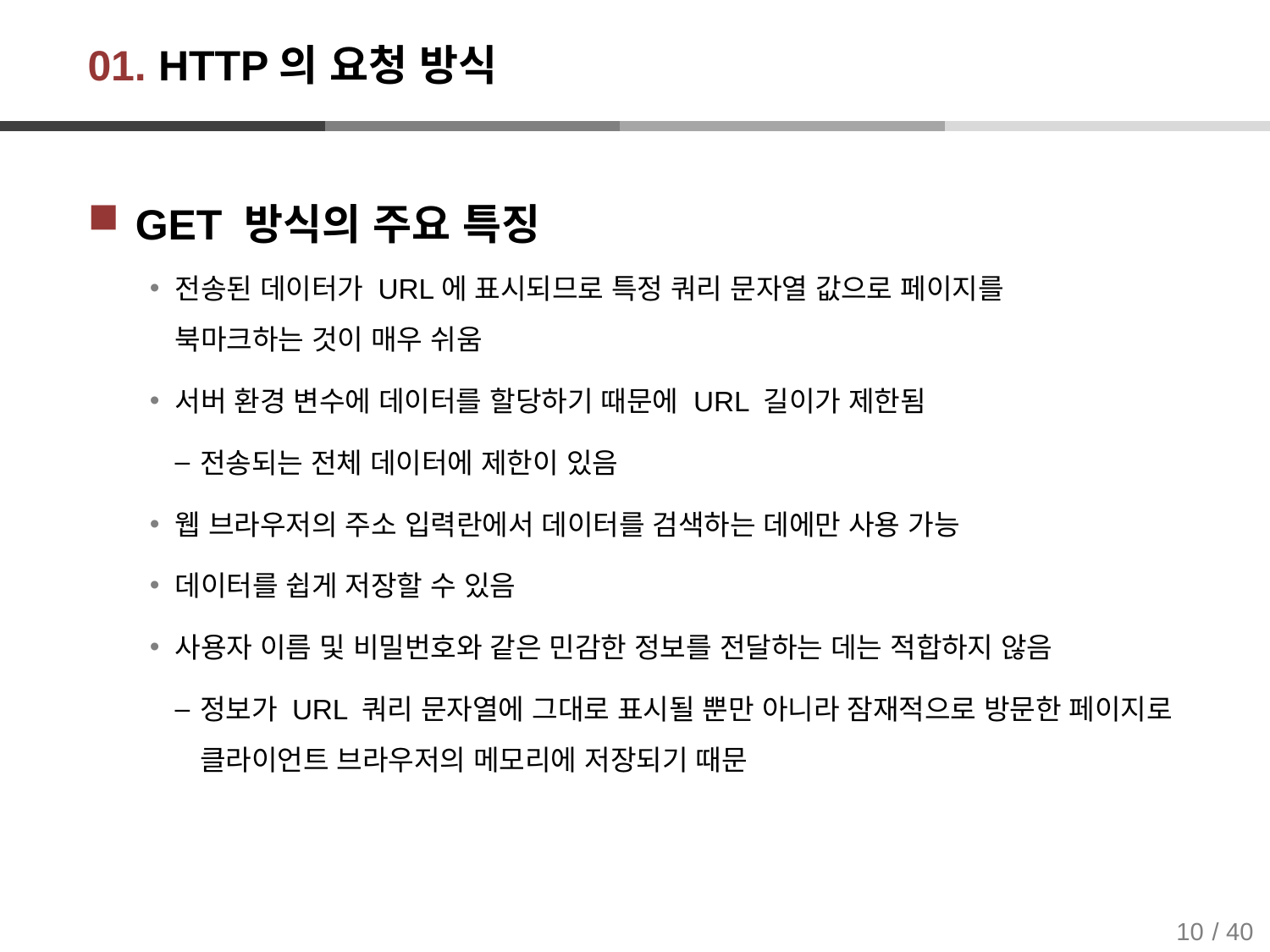

# 01. HTTP의 요청 방식
GET 방식의 주요 특징
전송된 데이터가 URL에 표시되므로 특정 쿼리 문자열 값으로 페이지를
북마크하는 것이 매우 쉬움
서버 환경 변수에 데이터를 할당하기 때문에 URL 길이가 제한됨
전송되는 전체 데이터에 제한이 있음
웹 브라우저의 주소 입력란에서 데이터를 검색하는 데에만 사용 가능
데이터를 쉽게 저장할 수 있음
사용자 이름 및 비밀번호와 같은 민감한 정보를 전달하는 데는 적합하지 않음
정보가 URL 쿼리 문자열에 그대로 표시될 뿐만 아니라 잠재적으로 방문한 페이지로 클라이언트 브라우저의 메모리에 저장되기 때문